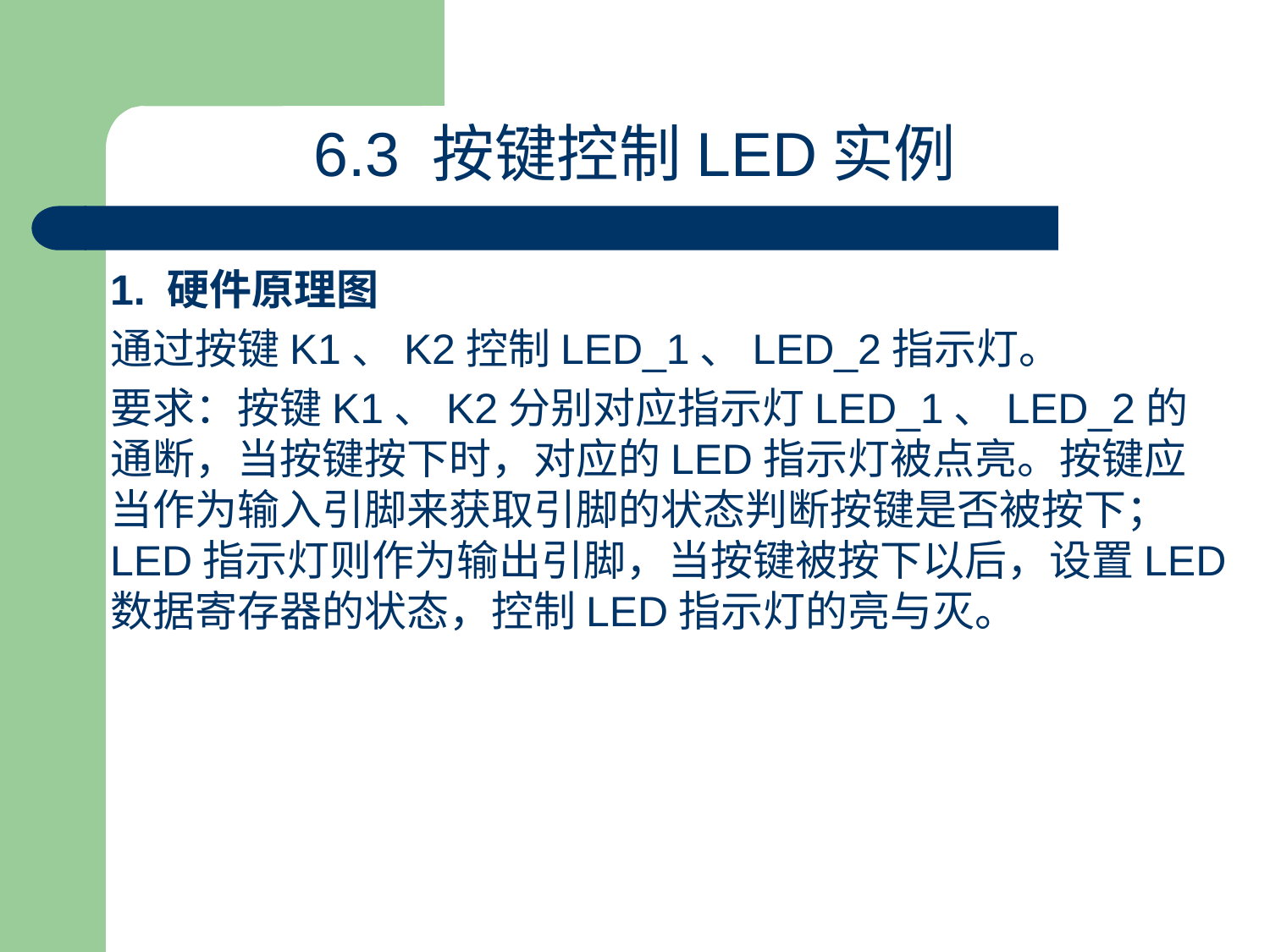

6.3 按键控制LED实例
1. 硬件原理图
通过按键K1、K2控制LED_1、LED_2指示灯。
要求：按键K1、K2分别对应指示灯LED_1、LED_2的通断，当按键按下时，对应的LED指示灯被点亮。按键应当作为输入引脚来获取引脚的状态判断按键是否被按下；LED指示灯则作为输出引脚，当按键被按下以后，设置LED数据寄存器的状态，控制LED指示灯的亮与灭。